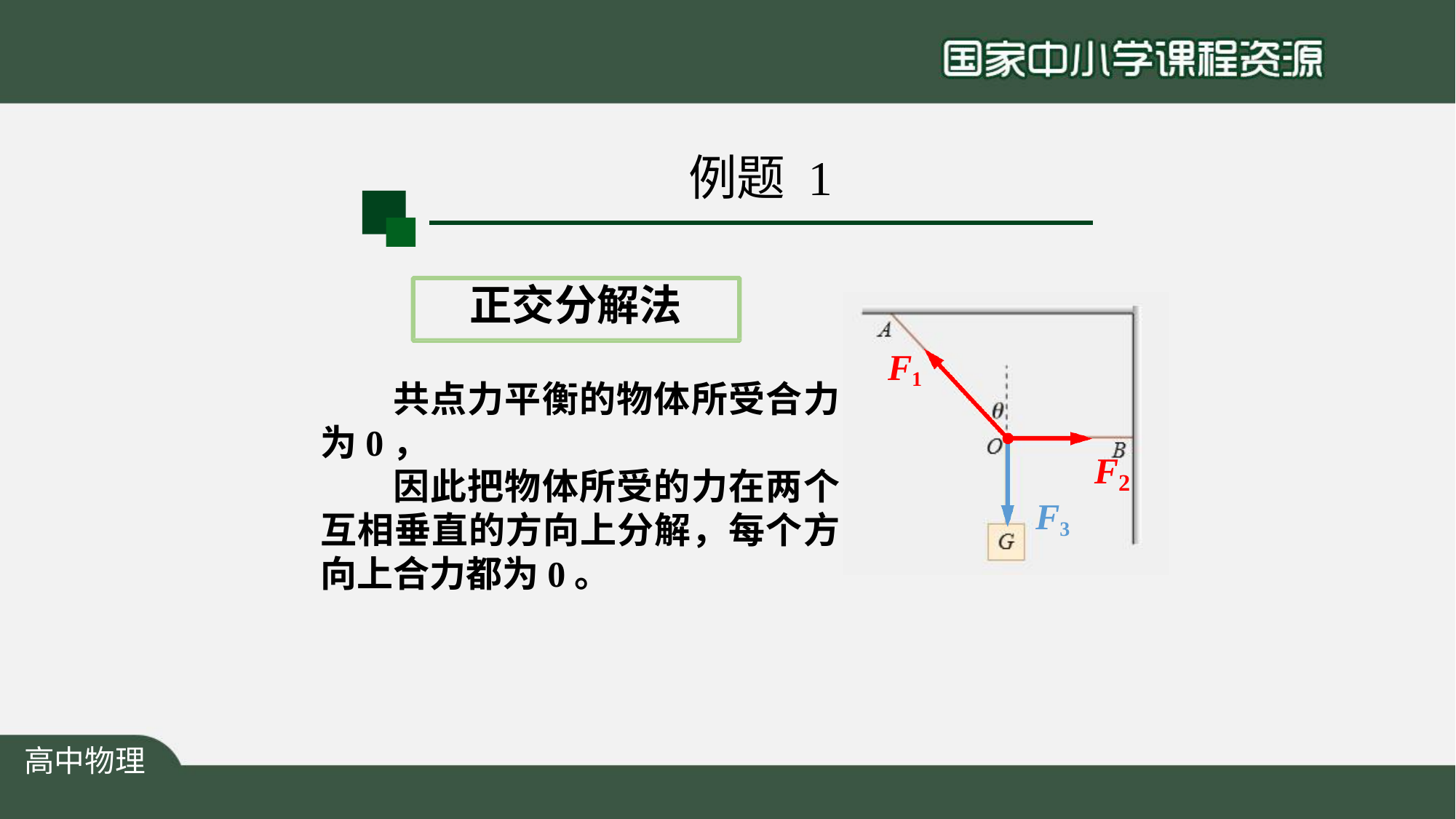

# 例题 1

正交分解法
共点力平衡的物体所受合力 为0，
因此把物体所受的力在两个 互相垂直的方向上分解，每个方 向上合力都为0。

F1

F
2
F3
高中物理